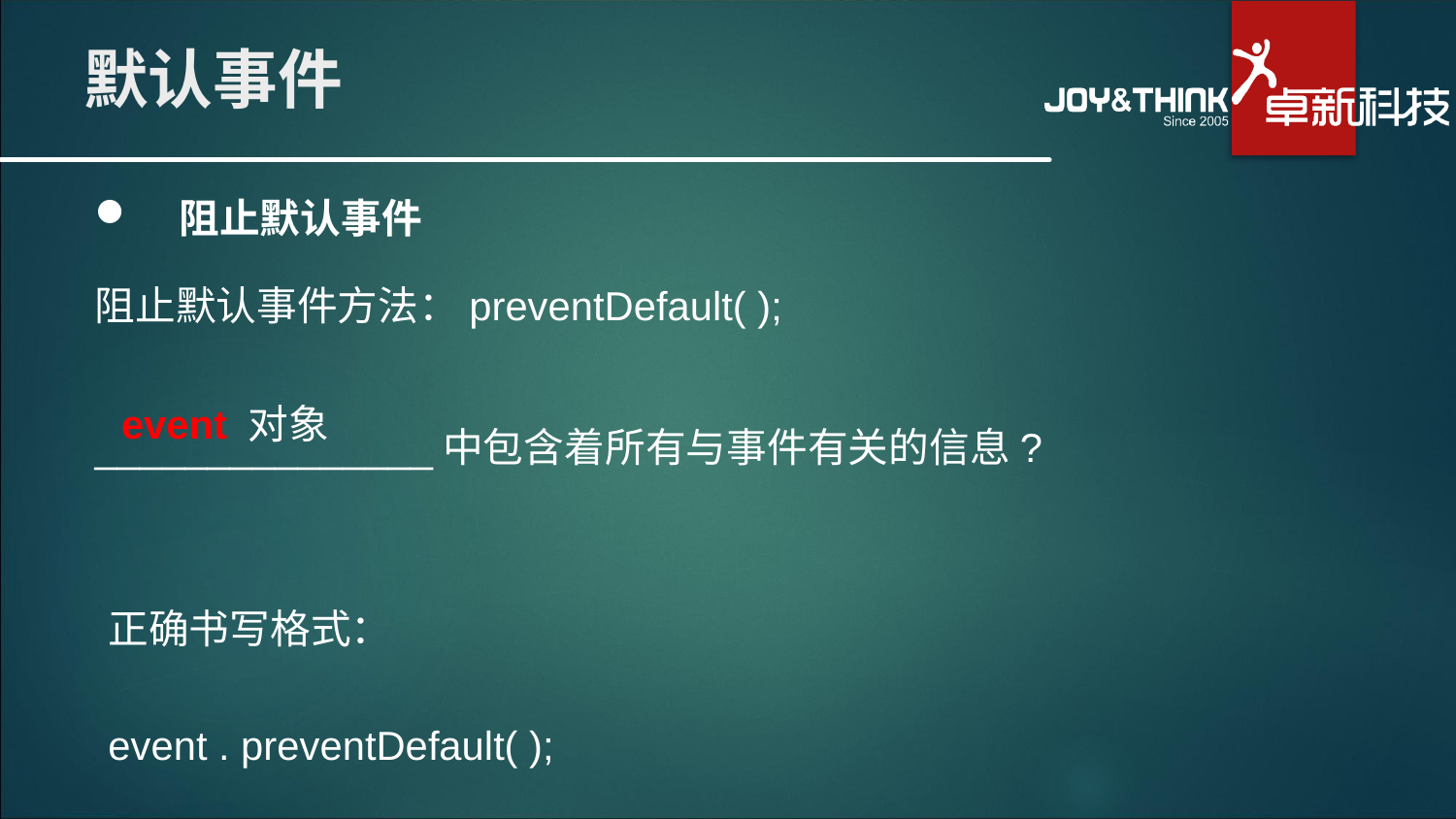

# 默认事件
阻止默认事件
阻止默认事件方法：preventDefault( );
_______________中包含着所有与事件有关的信息?
event 对象
正确书写格式：
event . preventDefault( );